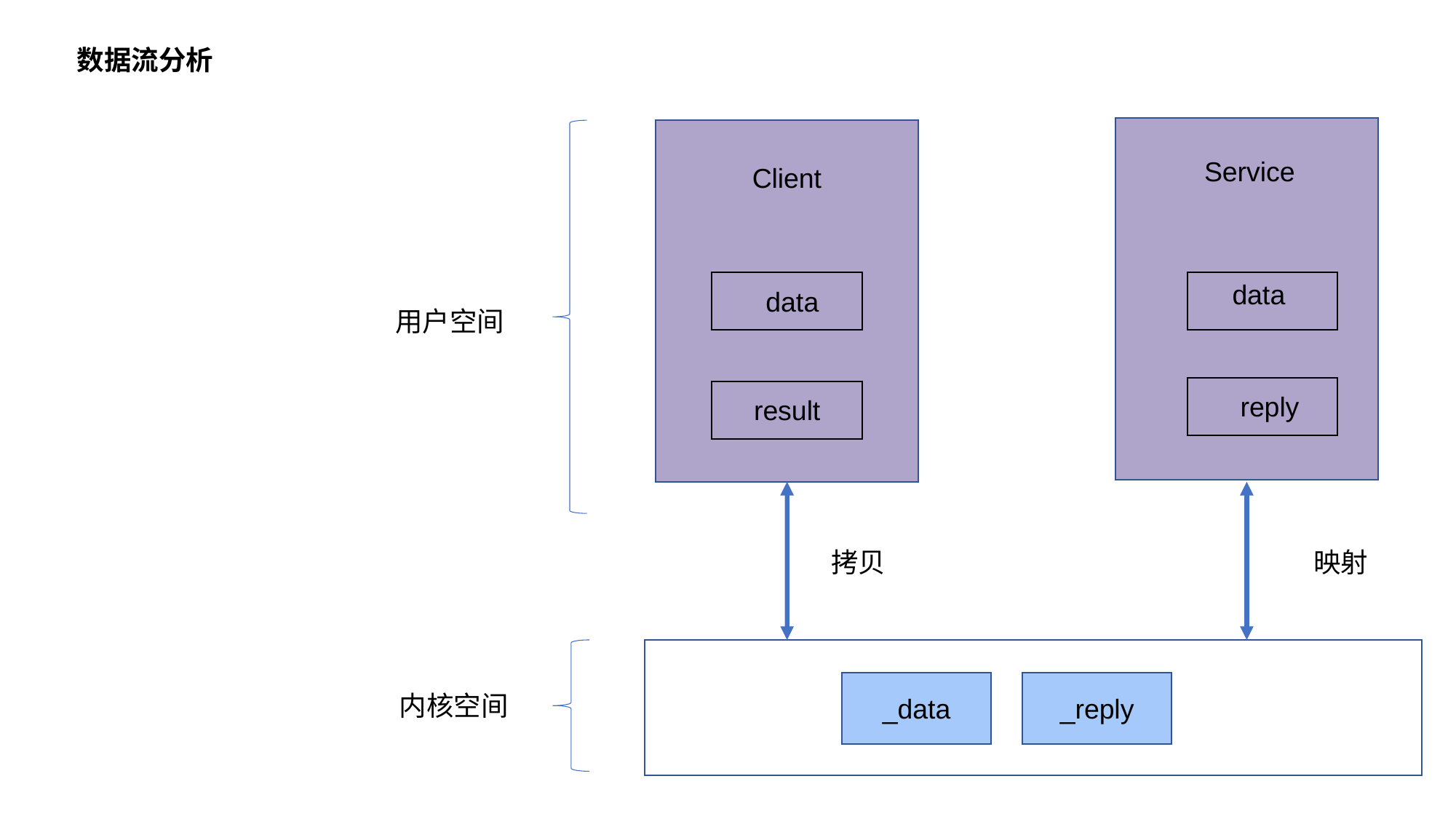

数据流分析

Service
Client
data

data
用户空间

reply
result
拷贝
映射

_data
_reply
内核空间